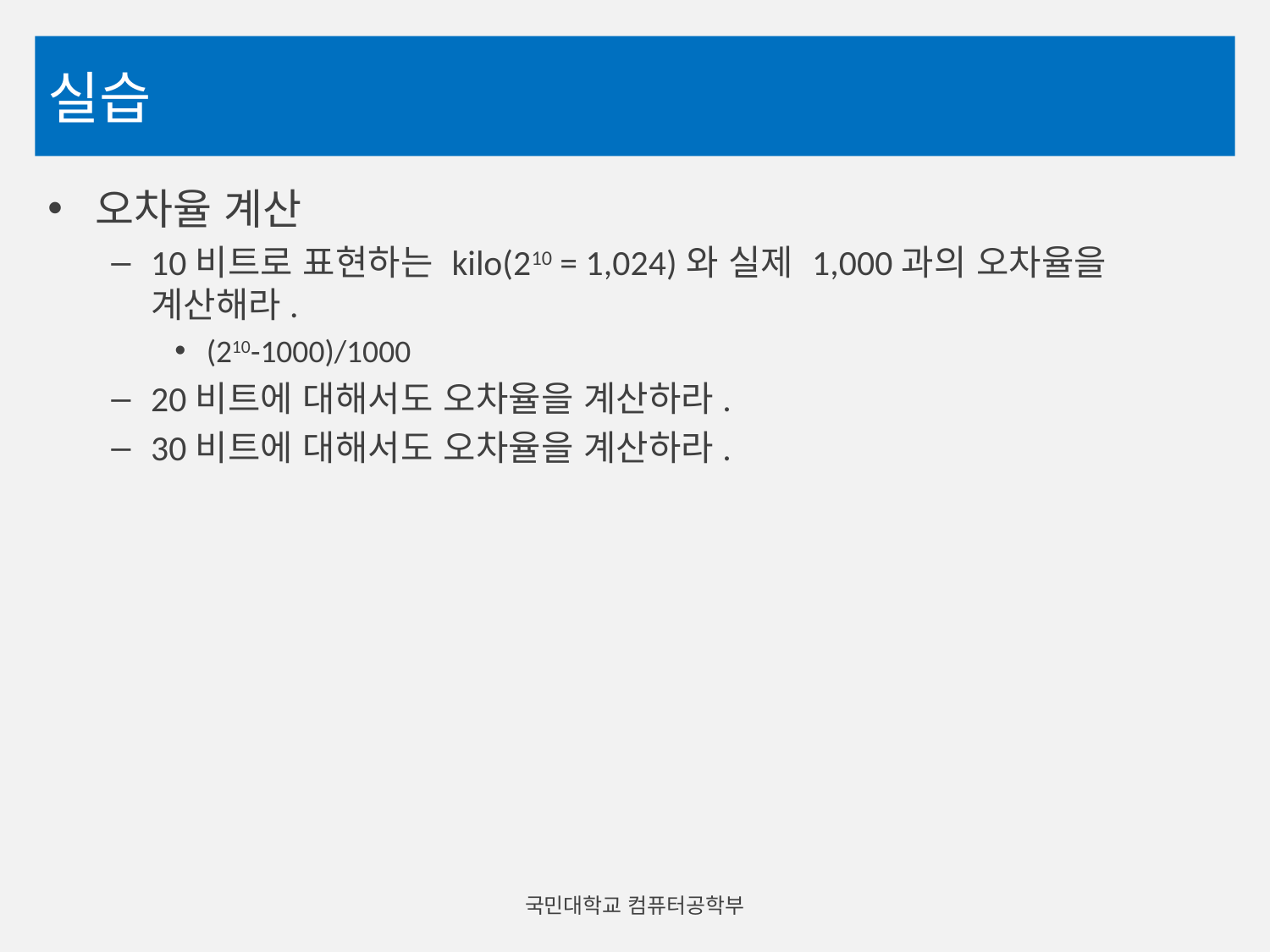

# 실습
오차율 계산
10비트로 표현하는 kilo(210 = 1,024)와 실제 1,000과의 오차율을 계산해라.
(210-1000)/1000
20비트에 대해서도 오차율을 계산하라.
30비트에 대해서도 오차율을 계산하라.

국민대학교 컴퓨터공학부